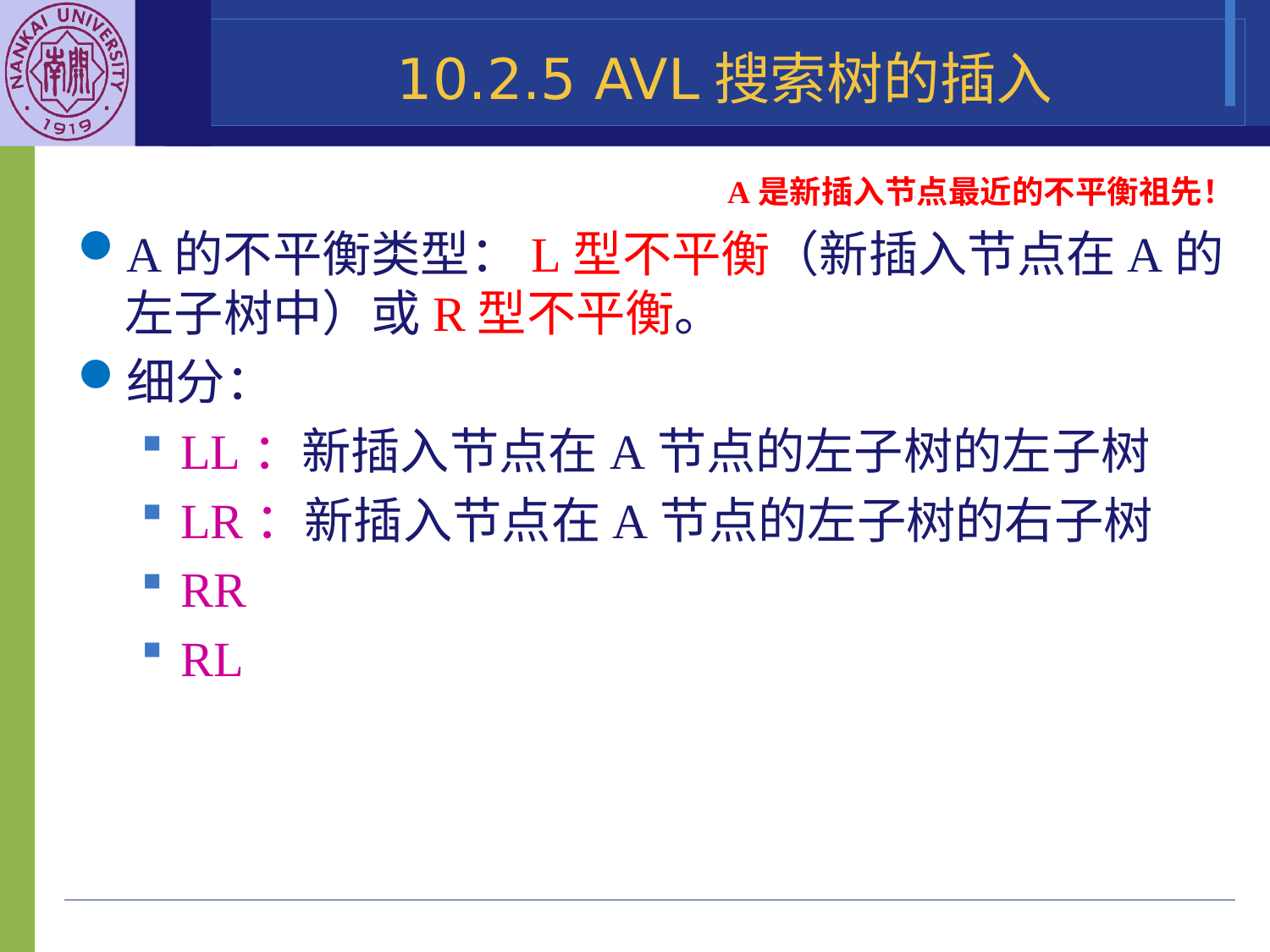

10.2.5 AVL搜索树的插入
A是新插入节点最近的不平衡祖先！
A的不平衡类型：L型不平衡（新插入节点在A的左子树中）或R型不平衡。
细分：
LL：新插入节点在A节点的左子树的左子树
LR：新插入节点在A节点的左子树的右子树
RR
RL
26